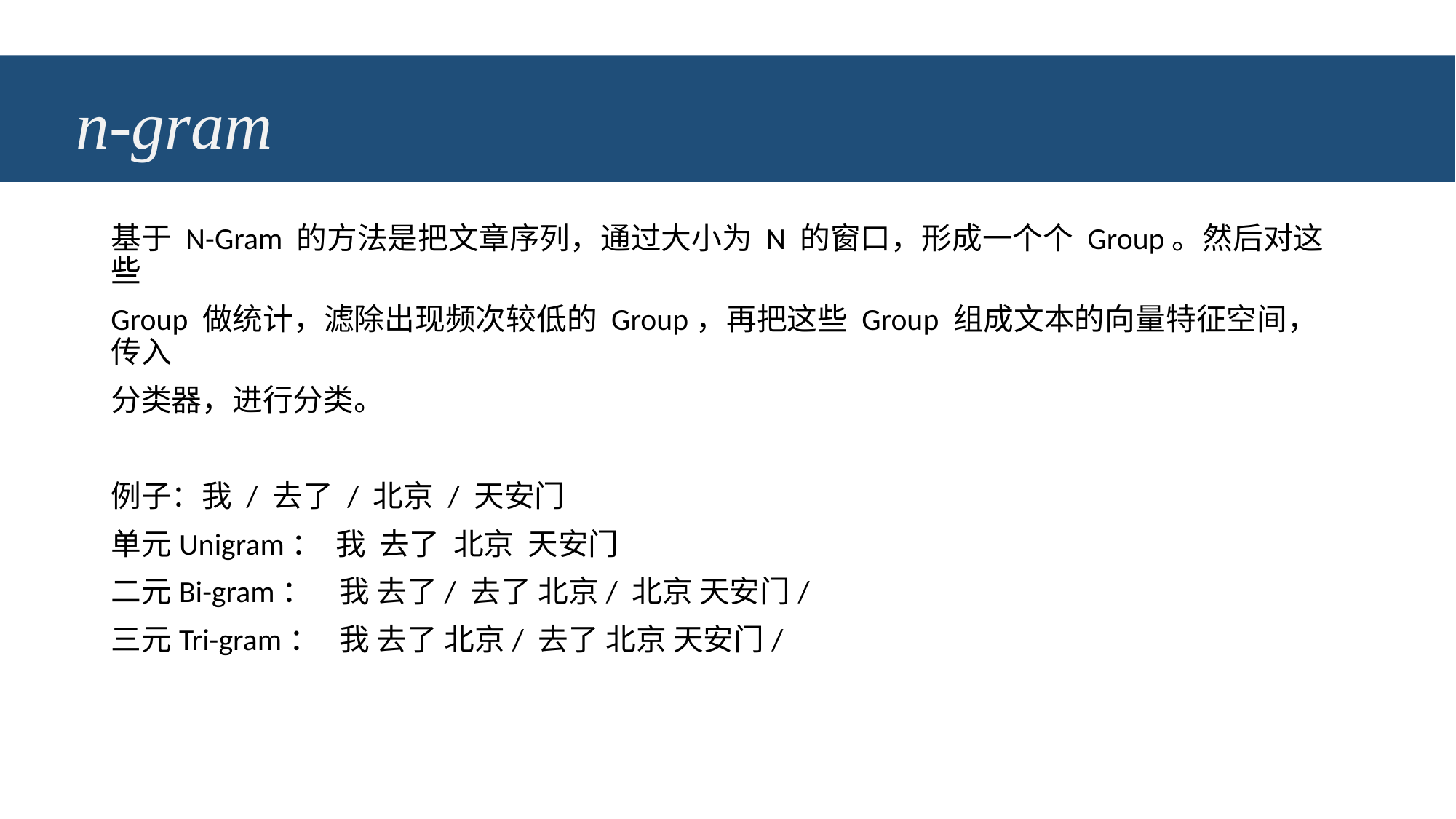

# n-gram

基于 N-Gram 的方法是把文章序列，通过大小为 N 的窗口，形成一个个 Group。然后对这些
Group 做统计，滤除出现频次较低的 Group，再把这些 Group 组成文本的向量特征空间，传入
分类器，进行分类。

例子：我 / 去了 / 北京 / 天安门
单元Unigram：  我  去了  北京  天安门
二元Bi-gram：    我 去了/ 去了 北京/ 北京 天安门/
三元Tri-gram：   我 去了 北京/ 去了 北京 天安门/